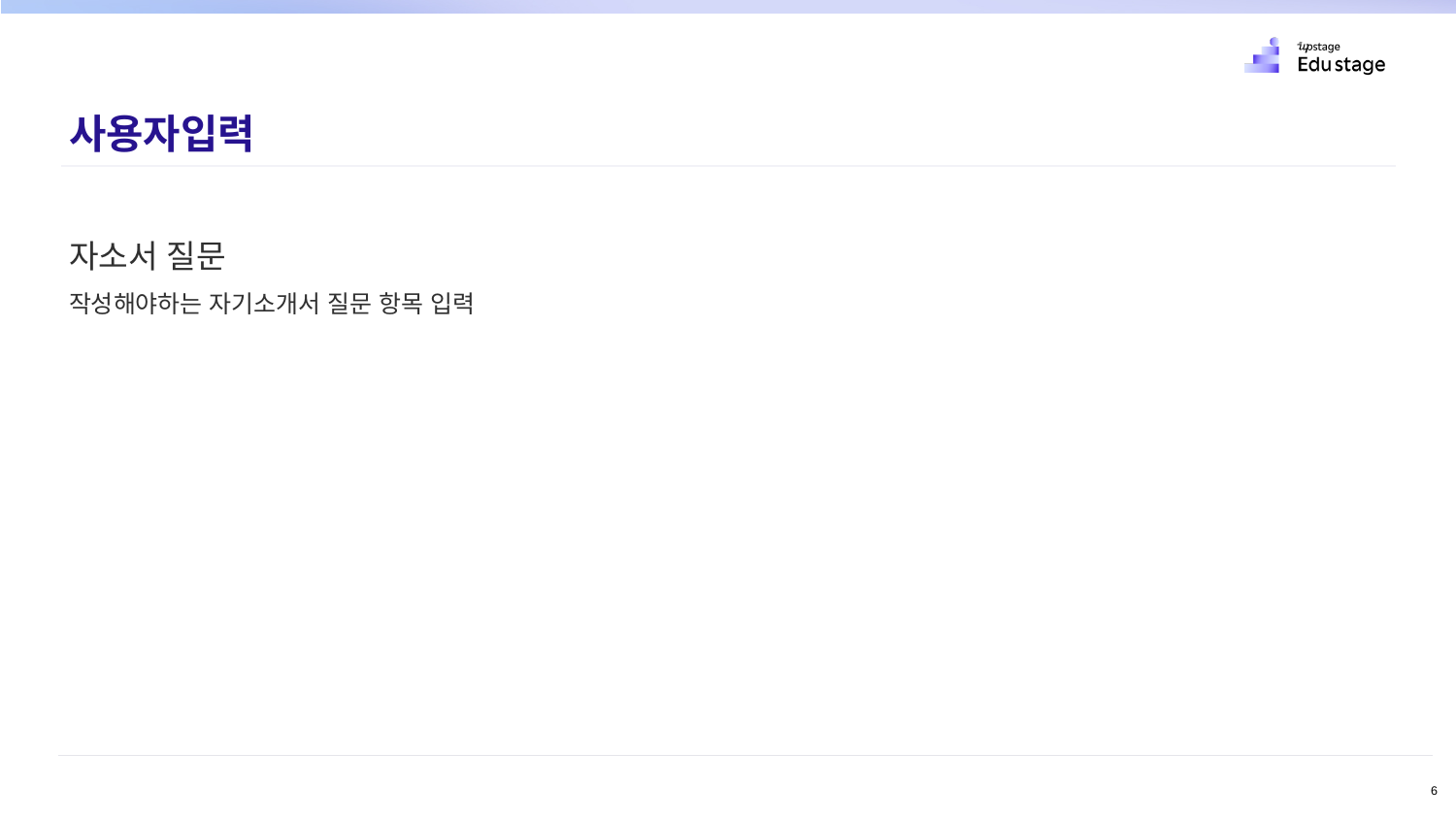

사용자입력
자소서 질문
작성해야하는 자기소개서 질문 항목 입력